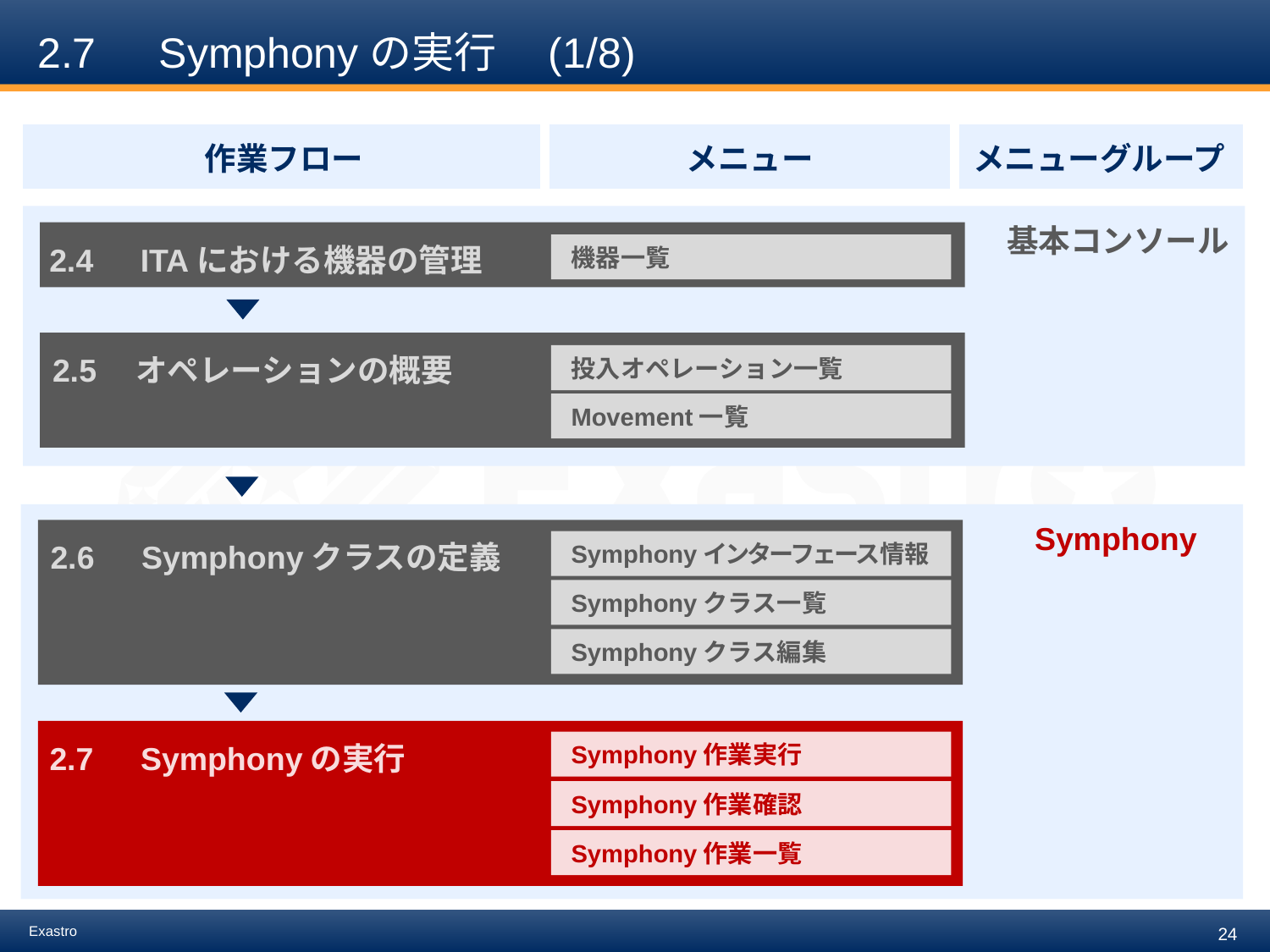

# 2.7　Symphonyの実行　(1/8)
| 作業フロー | メニュー | メニューグループ |
| --- | --- | --- |

基本コンソール

2.4　ITAにおける機器の管理
機器一覧

2.5　オペレーションの概要
投入オペレーション一覧
Movement一覧

Symphony

Symphonyインターフェース情報
2.6　Symphonyクラスの定義
Symphonyクラス一覧
Symphonyクラス編集

Symphony作業実行
2.7　Symphonyの実行
Symphony作業確認
Symphony作業一覧